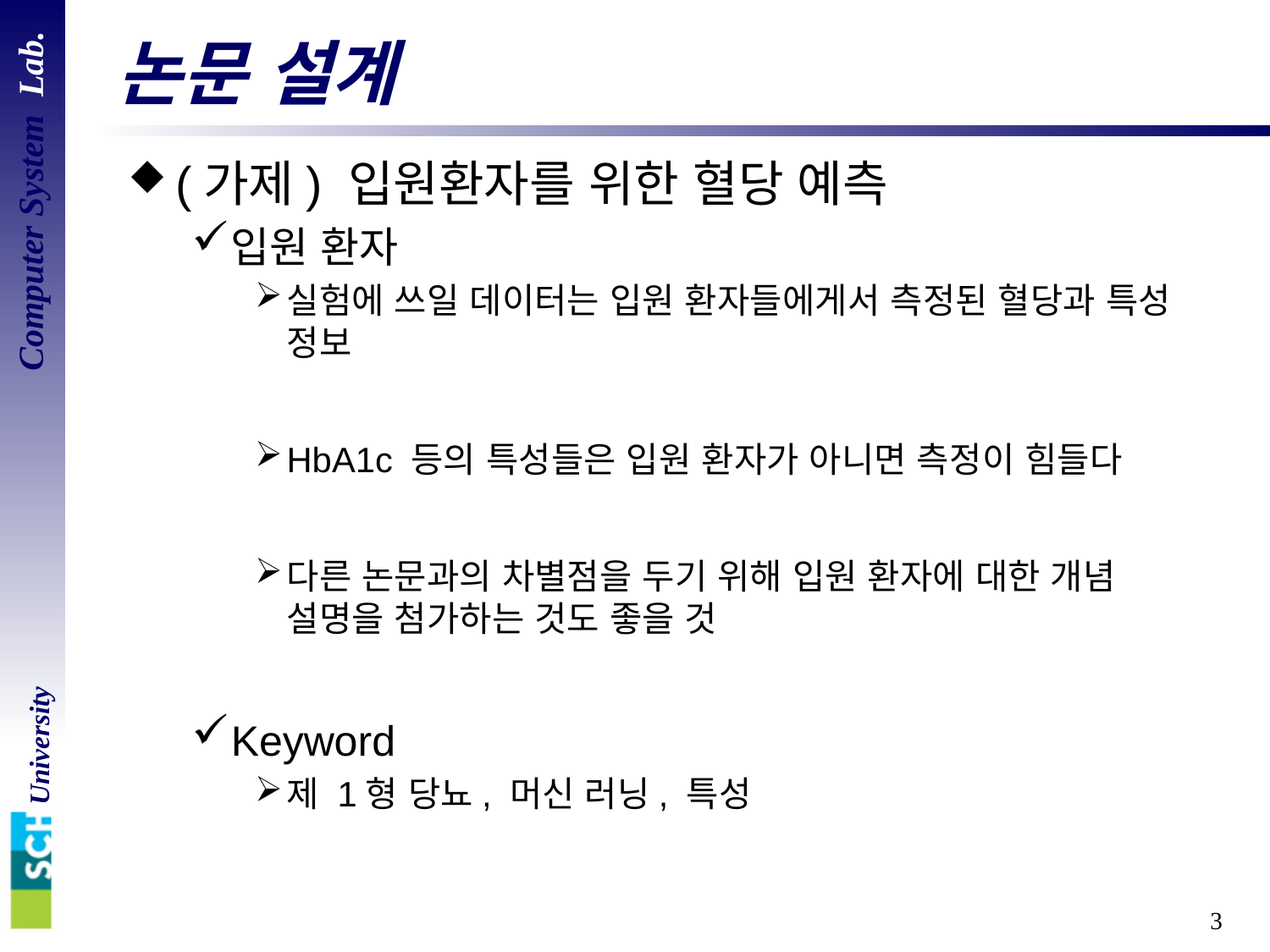

# 논문 설계
(가제) 입원환자를 위한 혈당 예측
입원 환자
실험에 쓰일 데이터는 입원 환자들에게서 측정된 혈당과 특성 정보

HbA1c 등의 특성들은 입원 환자가 아니면 측정이 힘들다

다른 논문과의 차별점을 두기 위해 입원 환자에 대한 개념 설명을 첨가하는 것도 좋을 것

Keyword
제 1형 당뇨, 머신 러닝, 특성